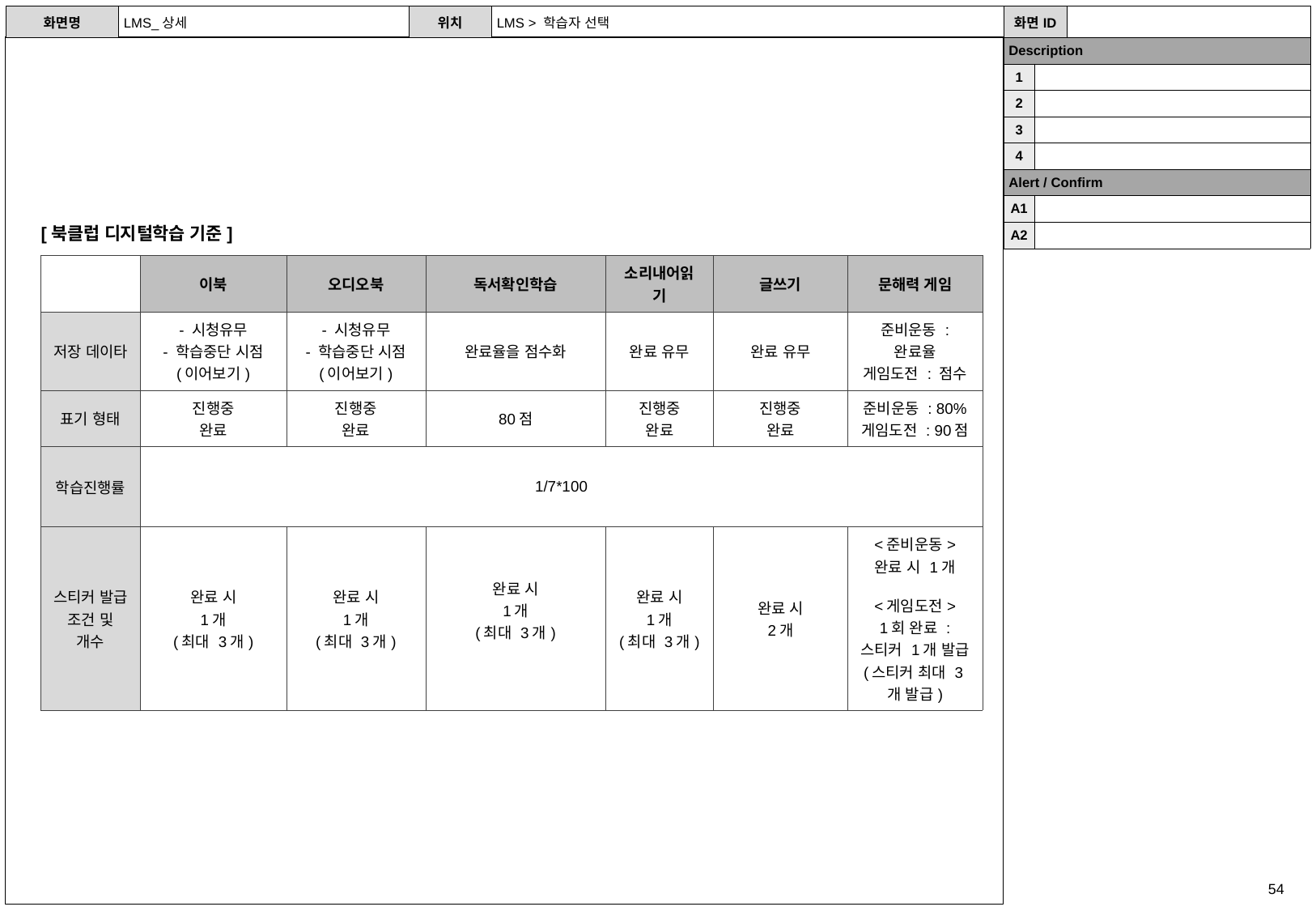

| 화면명 | LMS\_상세 | 위치 | LMS > 학습자 선택 | 화면ID |  |
| --- | --- | --- | --- | --- | --- |
| Description |  |
| --- | --- |
| 1 |  |
| 2 |  |
| 3 |  |
| 4 |  |
| Alert / Confirm |  |
| A1 |  |
| A2 |  |
[북클럽 디지털학습 기준]
|  | 이북 | 오디오북 | 독서확인학습 | 소리내어읽기 | 글쓰기 | 문해력 게임 |
| --- | --- | --- | --- | --- | --- | --- |
| 저장 데이타 | - 시청유무 - 학습중단 시점 (이어보기) | - 시청유무 - 학습중단 시점 (이어보기) | 완료율을 점수화 | 완료 유무 | 완료 유무 | 준비운동 : 완료율 게임도전 : 점수 |
| 표기 형태 | 진행중 완료 | 진행중 완료 | 80점 | 진행중 완료 | 진행중 완료 | 준비운동 : 80% 게임도전 : 90점 |
| 학습진행률 | 1/7\*100 |  |  |  |  |  |
| 스티커 발급 조건 및 개수 | 완료 시 1개 (최대 3개) | 완료 시 1개 (최대 3개) | 완료 시 1개 (최대 3개) | 완료 시 1개 (최대 3개) | 완료 시 2개 | <준비운동> 완료 시 1개 <게임도전> 1회 완료 : 스티커 1개 발급 (스티커 최대 3개 발급) |